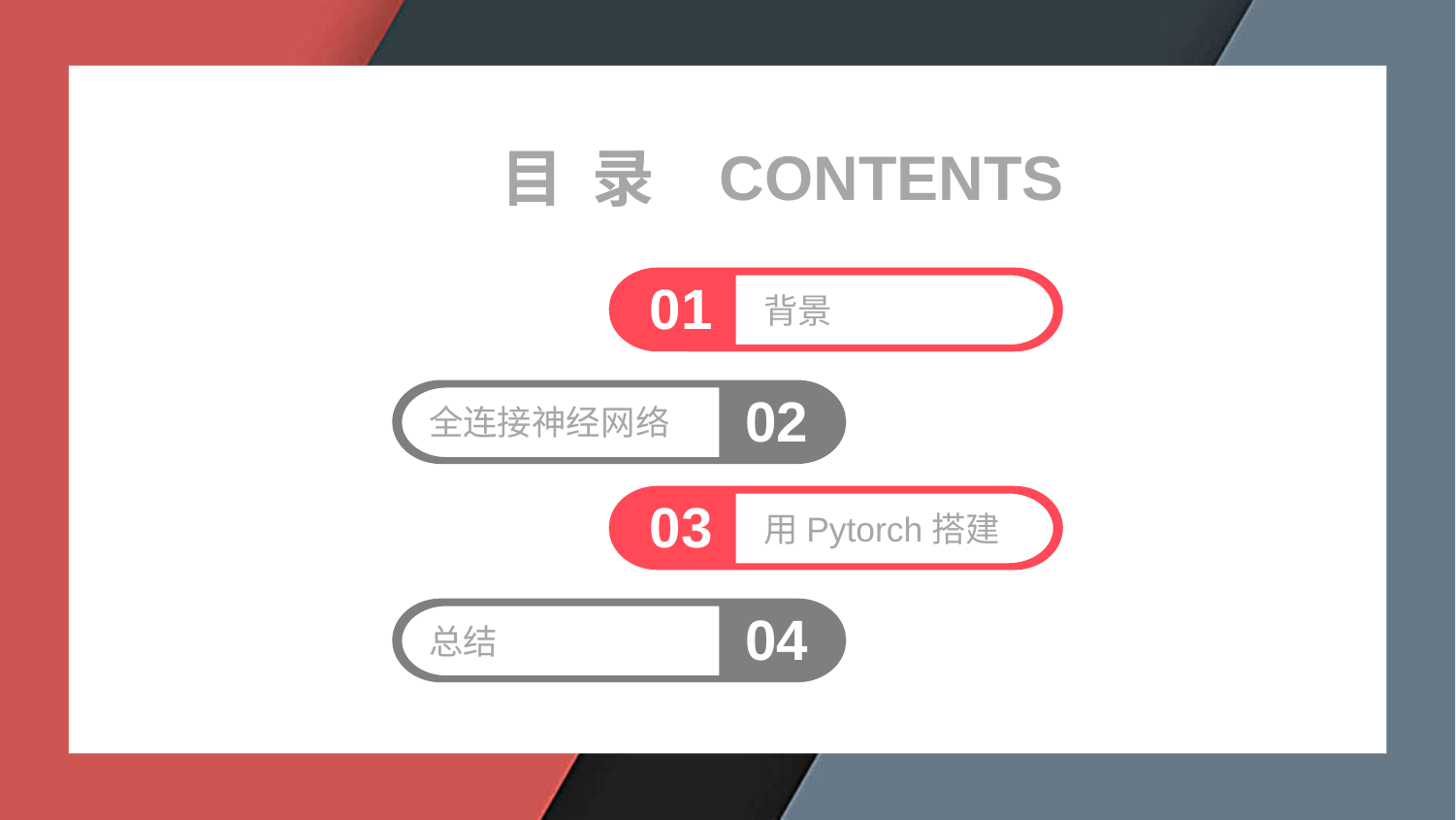

目  录
CONTENTS
背景
01
全连接神经网络
02
用Pytorch搭建
03
总结
04